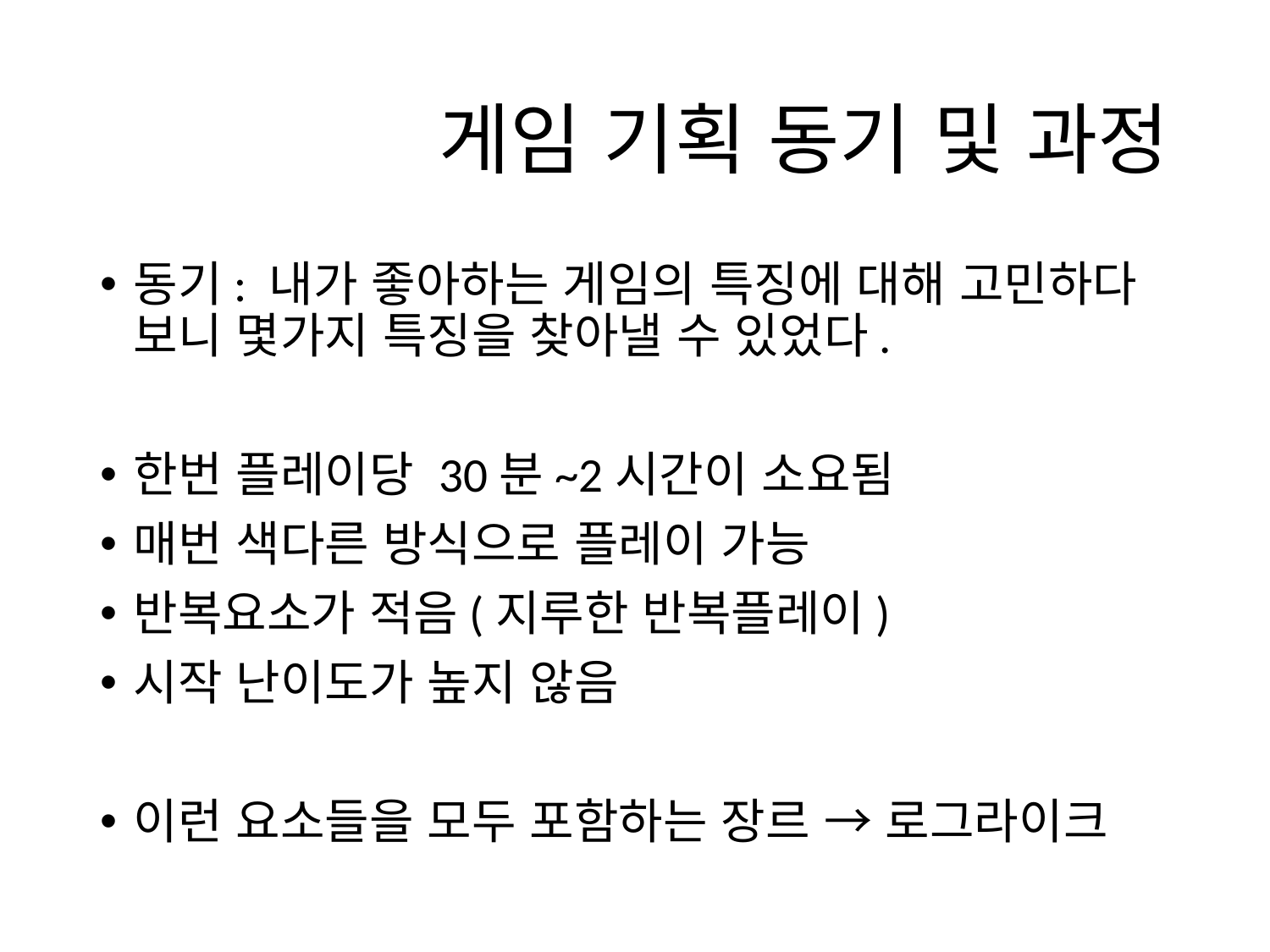

# 게임 기획 동기 및 과정
동기: 내가 좋아하는 게임의 특징에 대해 고민하다 보니 몇가지 특징을 찾아낼 수 있었다.

한번 플레이당 30분~2시간이 소요됨
매번 색다른 방식으로 플레이 가능
반복요소가 적음(지루한 반복플레이)
시작 난이도가 높지 않음

이런 요소들을 모두 포함하는 장르 → 로그라이크